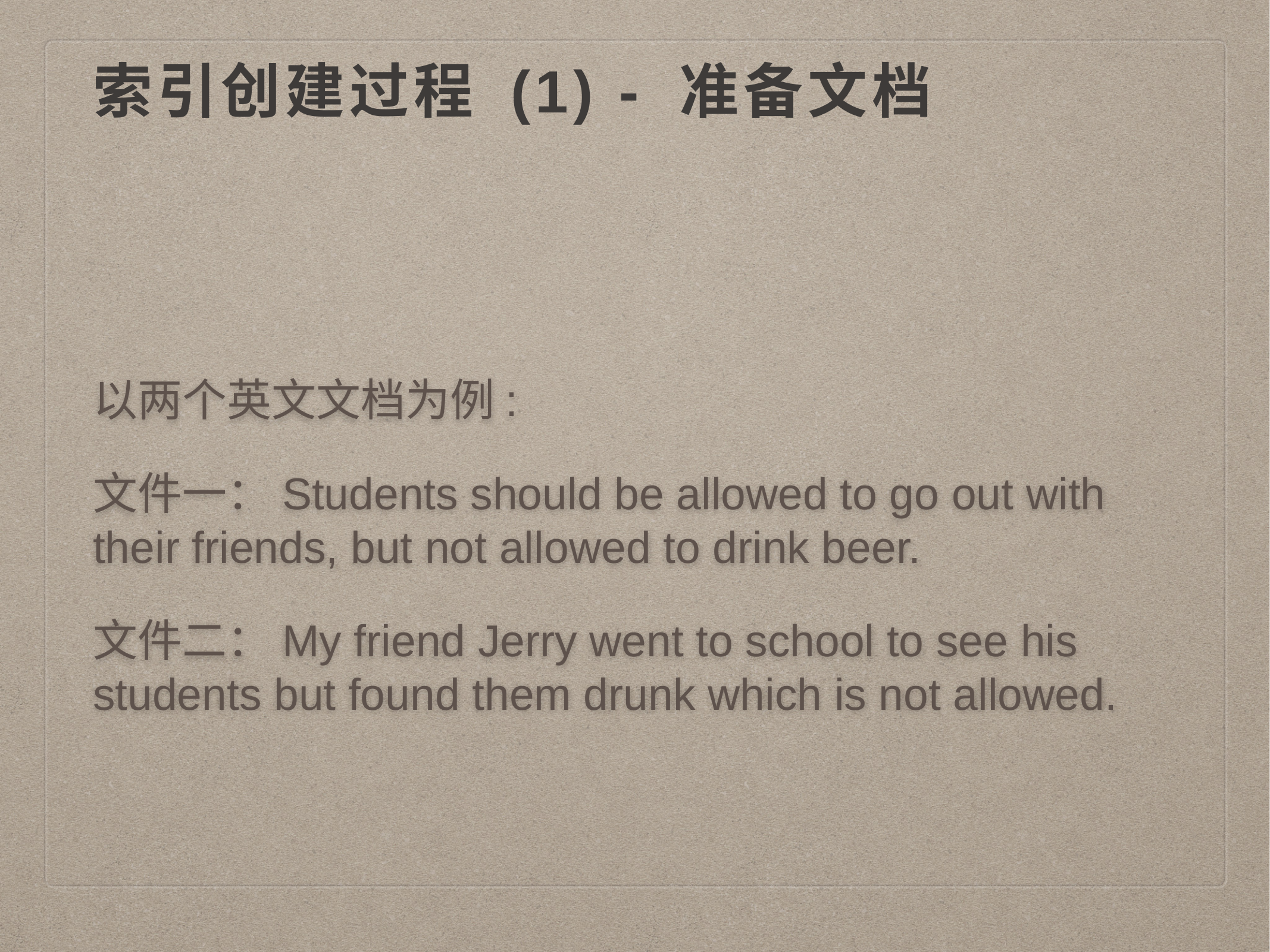

# 索引创建过程 (1) - 准备文档
以两个英文文档为例:
文件一：Students should be allowed to go out with their friends, but not allowed to drink beer.
文件二：My friend Jerry went to school to see his students but found them drunk which is not allowed.
8